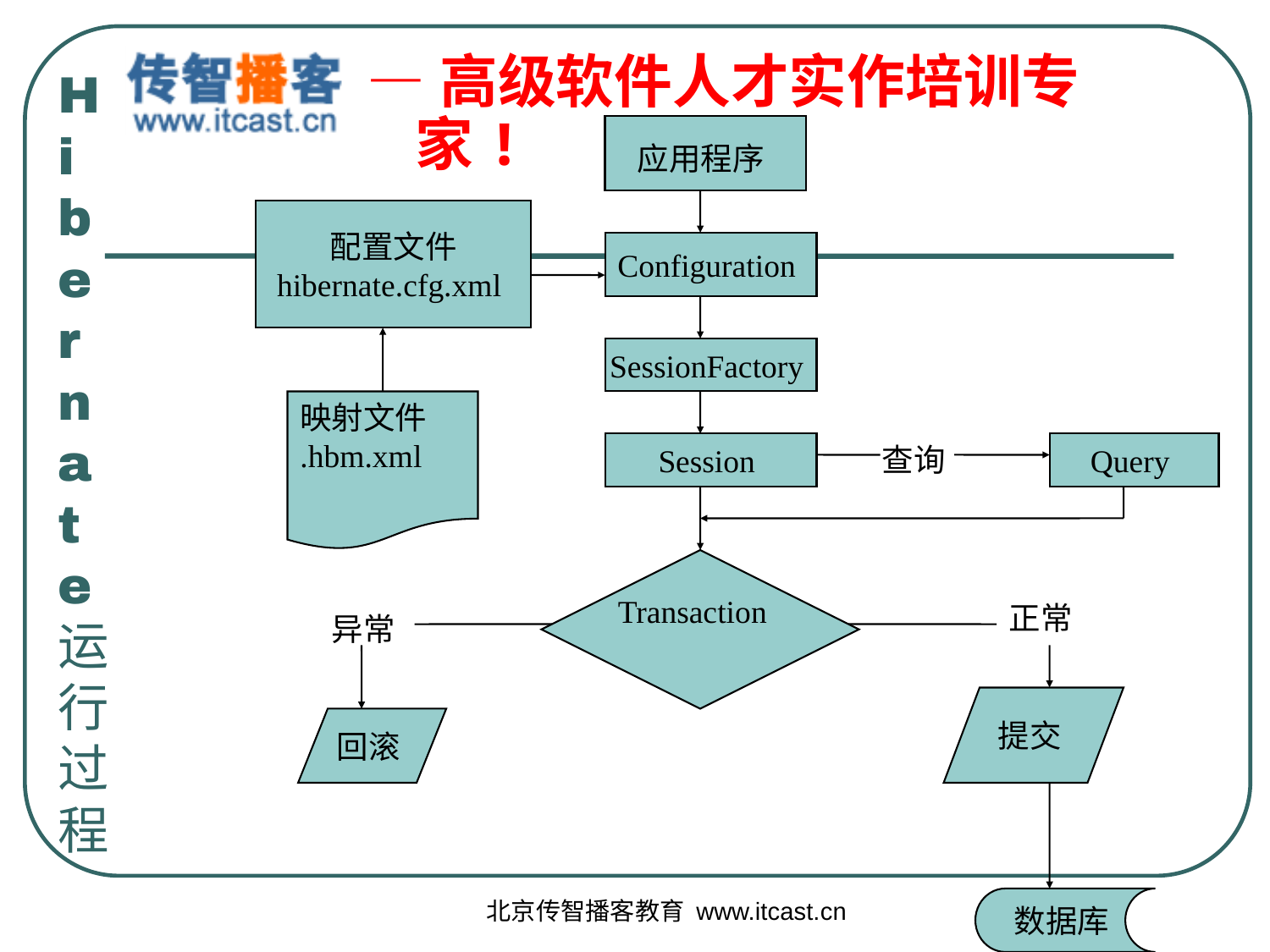

# Hi bernate运行过程
应用程序

配置文件
hibernate.cfg.xml
Configuration

SessionFactory
映射文件
.hbm.xml

Session
查询
Query

Transaction

正常
异常

提交
回滚

数据库
北京传智播客教育 www.itcast.cn